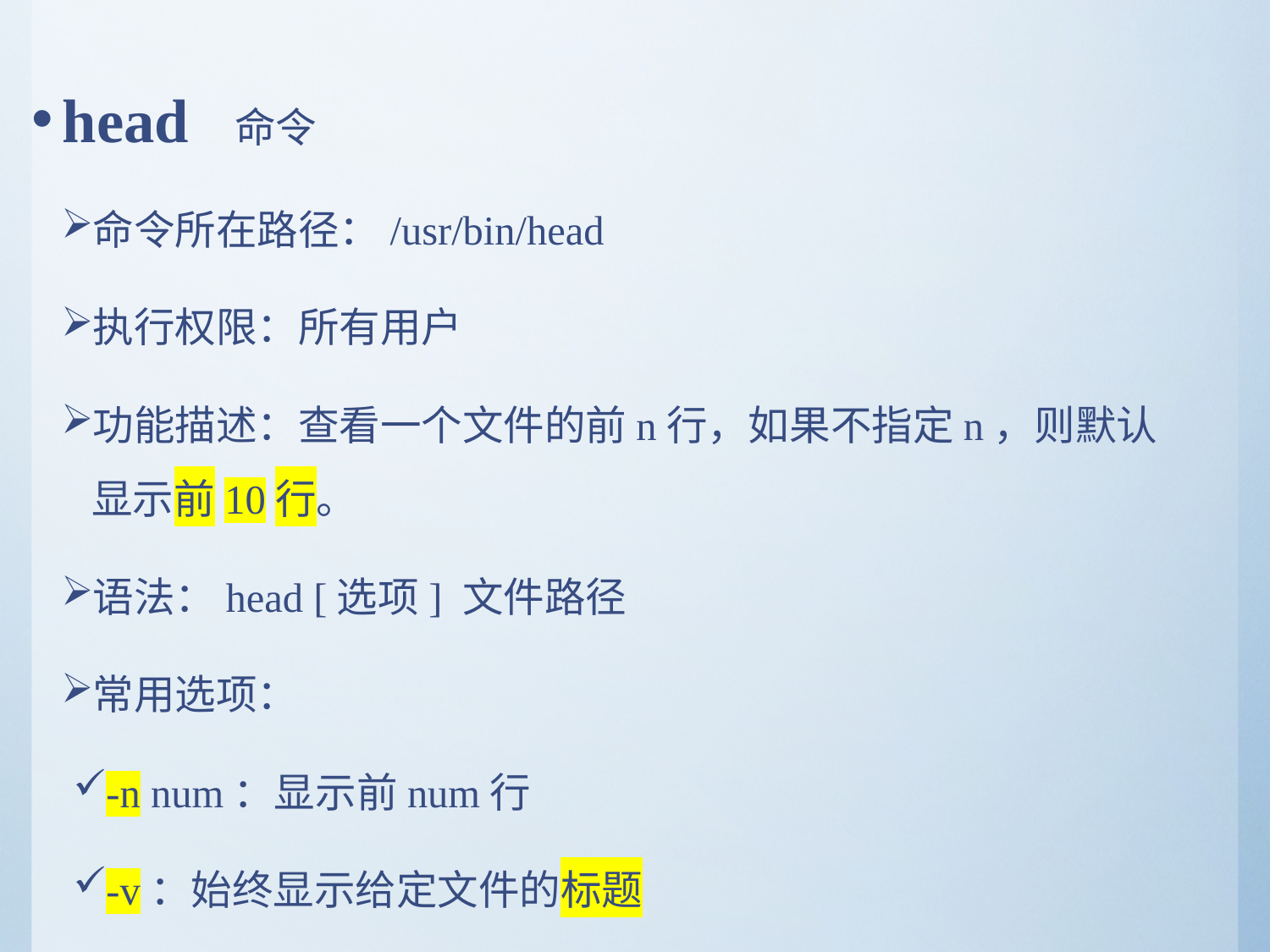

head  命令
命令所在路径：/usr/bin/head
执行权限：所有用户
功能描述：查看一个文件的前n行，如果不指定n，则默认显示前10行。
语法：head [选项] 文件路径
常用选项：
-n num：显示前num行
-v：始终显示给定文件的标题